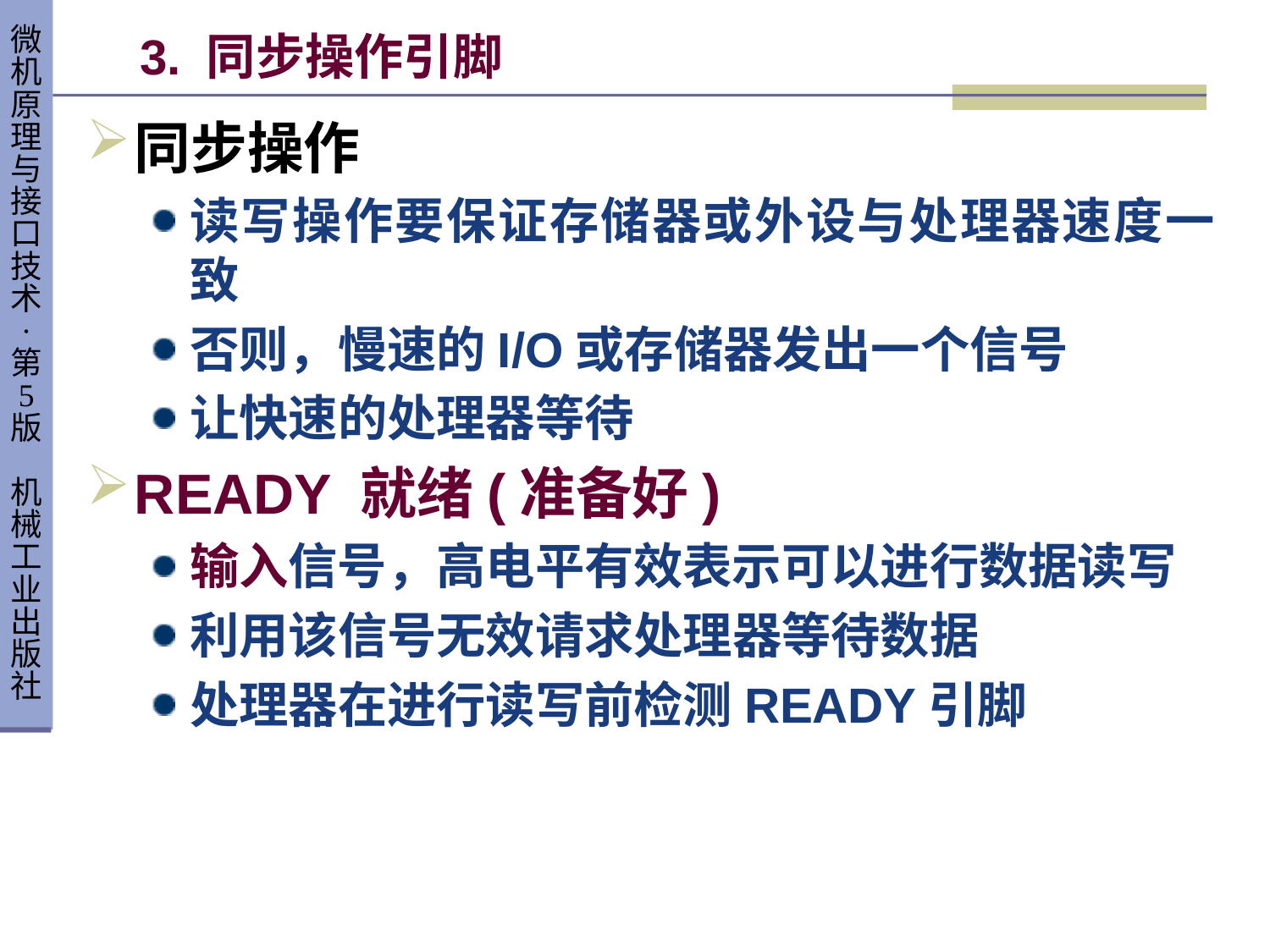

# 3. 同步操作引脚
同步操作
读写操作要保证存储器或外设与处理器速度一致
否则，慢速的I/O或存储器发出一个信号
让快速的处理器等待
READY 就绪(准备好)
输入信号，高电平有效表示可以进行数据读写
利用该信号无效请求处理器等待数据
处理器在进行读写前检测READY引脚